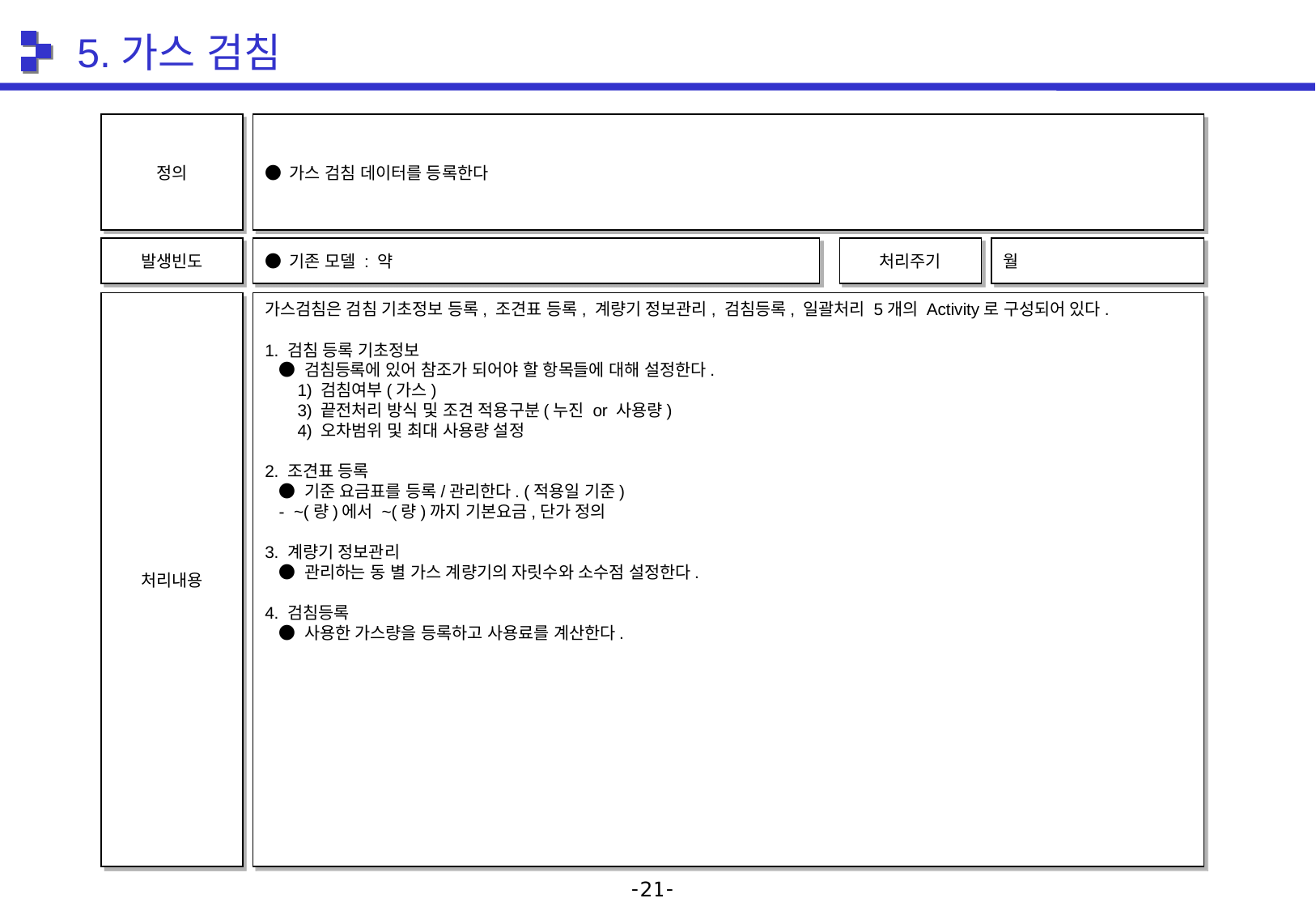

5.가스 검침
정의
● 가스 검침 데이터를 등록한다
발생빈도
● 기존 모델 : 약
처리주기
월
처리내용
가스검침은 검침 기초정보 등록, 조견표 등록, 계량기 정보관리, 검침등록, 일괄처리 5개의 Activity로 구성되어 있다.

1. 검침 등록 기초정보
   ● 검침등록에 있어 참조가 되어야 할 항목들에 대해 설정한다.
       1) 검침여부(가스)
       3) 끝전처리 방식 및 조견 적용구분(누진 or 사용량)
       4) 오차범위 및 최대 사용량 설정

2. 조견표 등록
   ● 기준 요금표를 등록/관리한다. (적용일 기준)
   -  ~(량)에서 ~(량)까지 기본요금,단가 정의

3. 계량기 정보관리
   ● 관리하는 동 별 가스 계량기의 자릿수와 소수점 설정한다.

4. 검침등록
   ● 사용한 가스량을 등록하고 사용료를 계산한다.